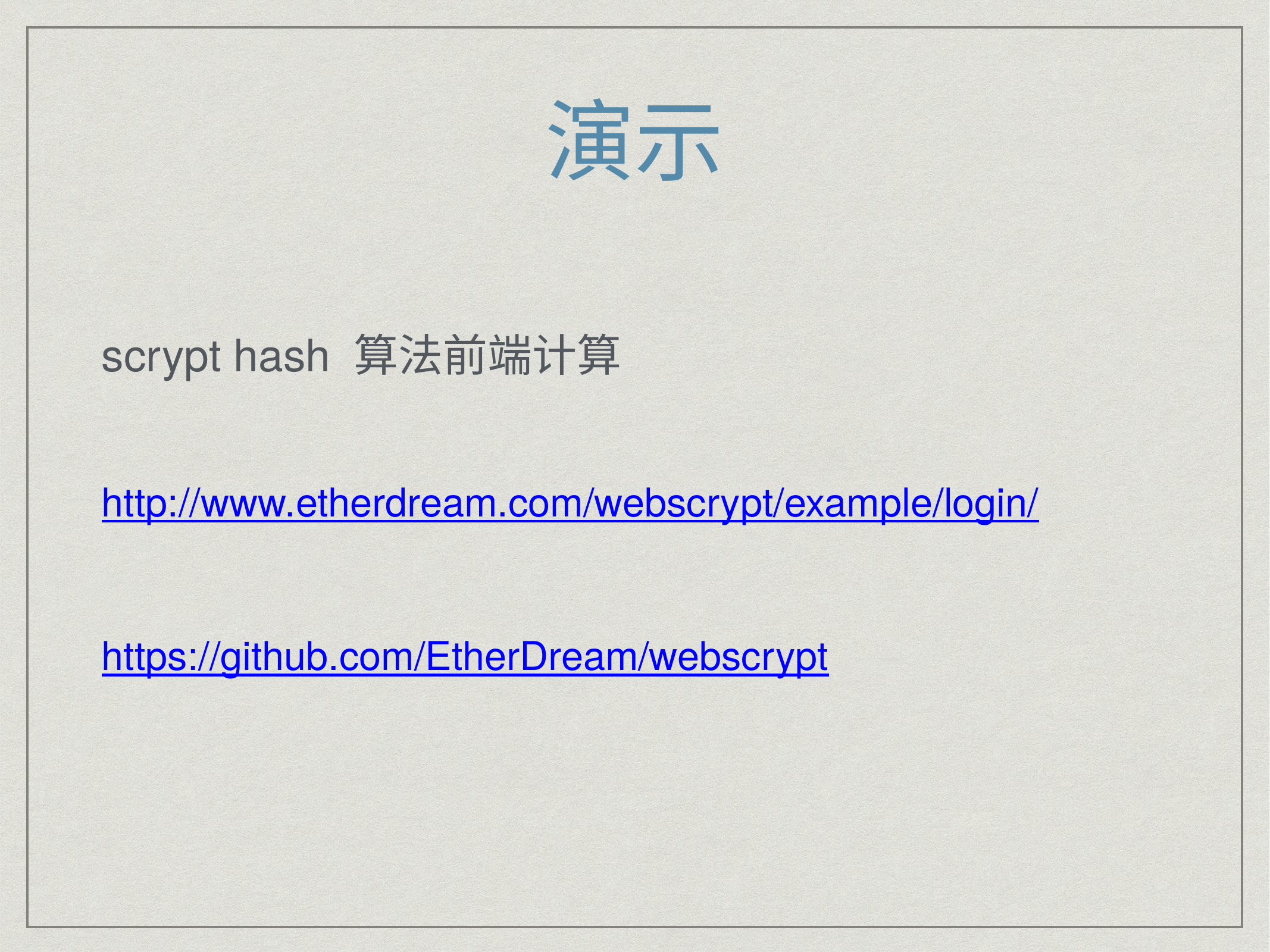

# 演示
scrypt hash 算法前端计算
http://www.etherdream.com/webscrypt/example/login/
https://github.com/EtherDream/webscrypt